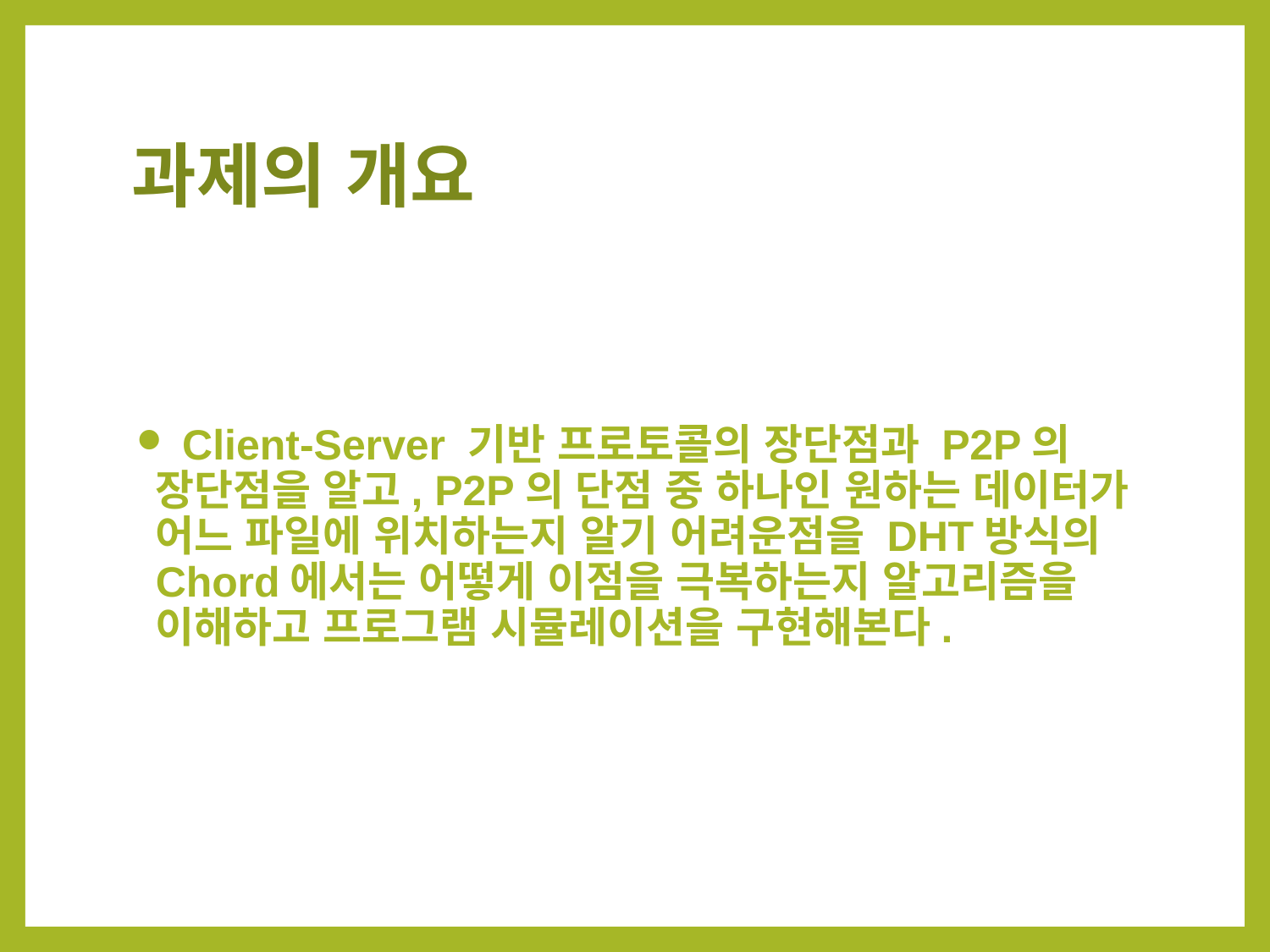

# 과제의 개요

 Client-Server 기반 프로토콜의 장단점과 P2P의 장단점을 알고, P2P의 단점 중 하나인 원하는 데이터가 어느 파일에 위치하는지 알기 어려운점을 DHT방식의 Chord에서는 어떻게 이점을 극복하는지 알고리즘을 이해하고 프로그램 시뮬레이션을 구현해본다.